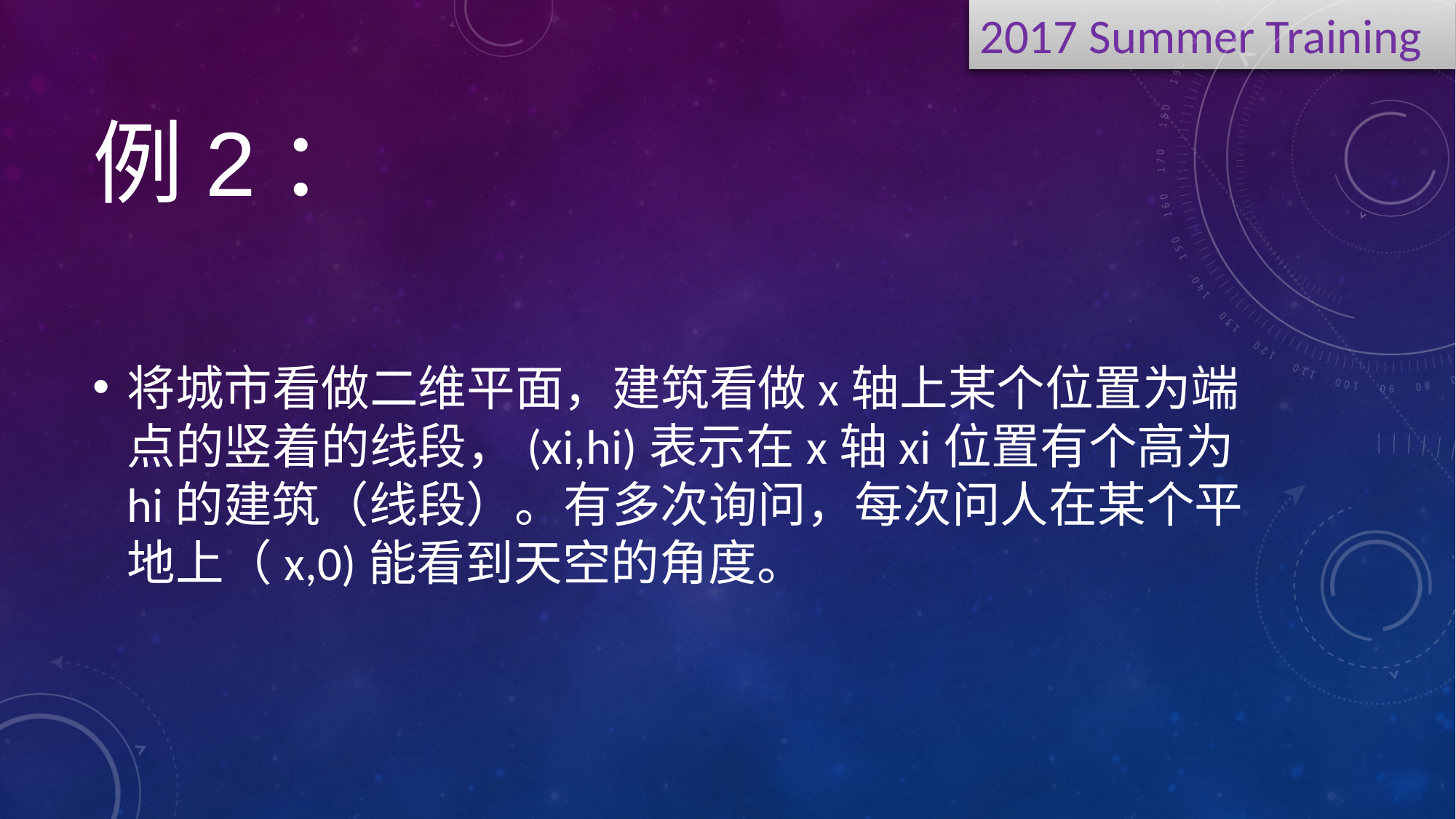

# 例2：
将城市看做二维平面，建筑看做x轴上某个位置为端点的竖着的线段，(xi,hi)表示在x轴xi位置有个高为hi的建筑（线段）。有多次询问，每次问人在某个平地上（x,0)能看到天空的角度。